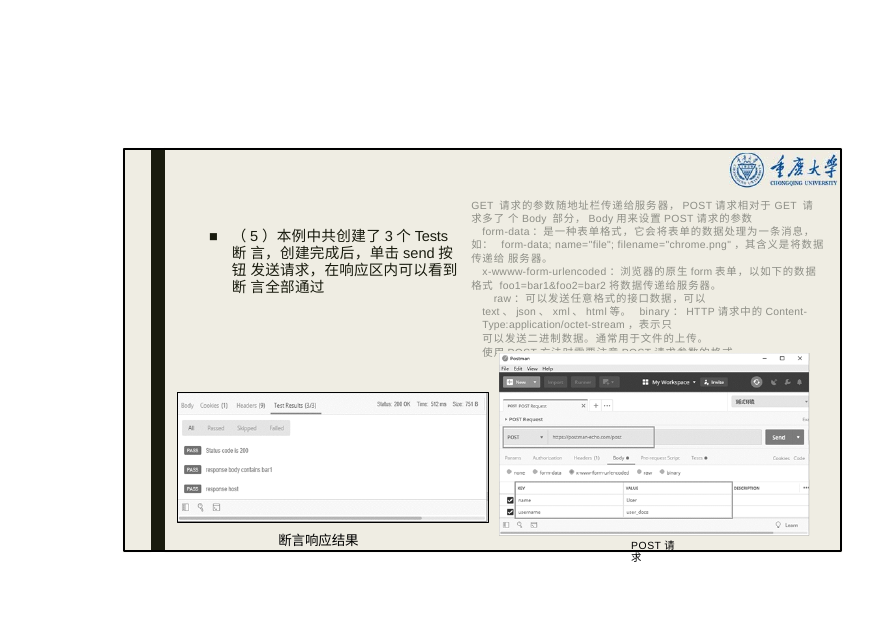

GET 请求的参数随地址栏传递给服务器，POST请求相对于GET 请求多了 个Body 部分，Body用来设置POST请求的参数
form-data：是一种表单格式，它会将表单的数据处理为一条消息，如：  form-data; name="file"; filename="chrome.png"，其含义是将数据传递给 服务器。
x-wwww-form-urlencoded：浏览器的原生form表单，以如下的数据格式 foo1=bar1&foo2=bar2将数据传递给服务器。
raw：可以发送任意格式的接口数据，可以text、json、xml、html等。  binary：HTTP请求中的Content-Type:application/octet-stream，表示只
可以发送二进制数据。通常用于文件的上传。
使用POST方法时需要注意POST请求参数的格式。
（5）本例中共创建了3个Tests断 言，创建完成后，单击send按钮 发送请求，在响应区内可以看到断 言全部通过

断言响应结果
POST请求